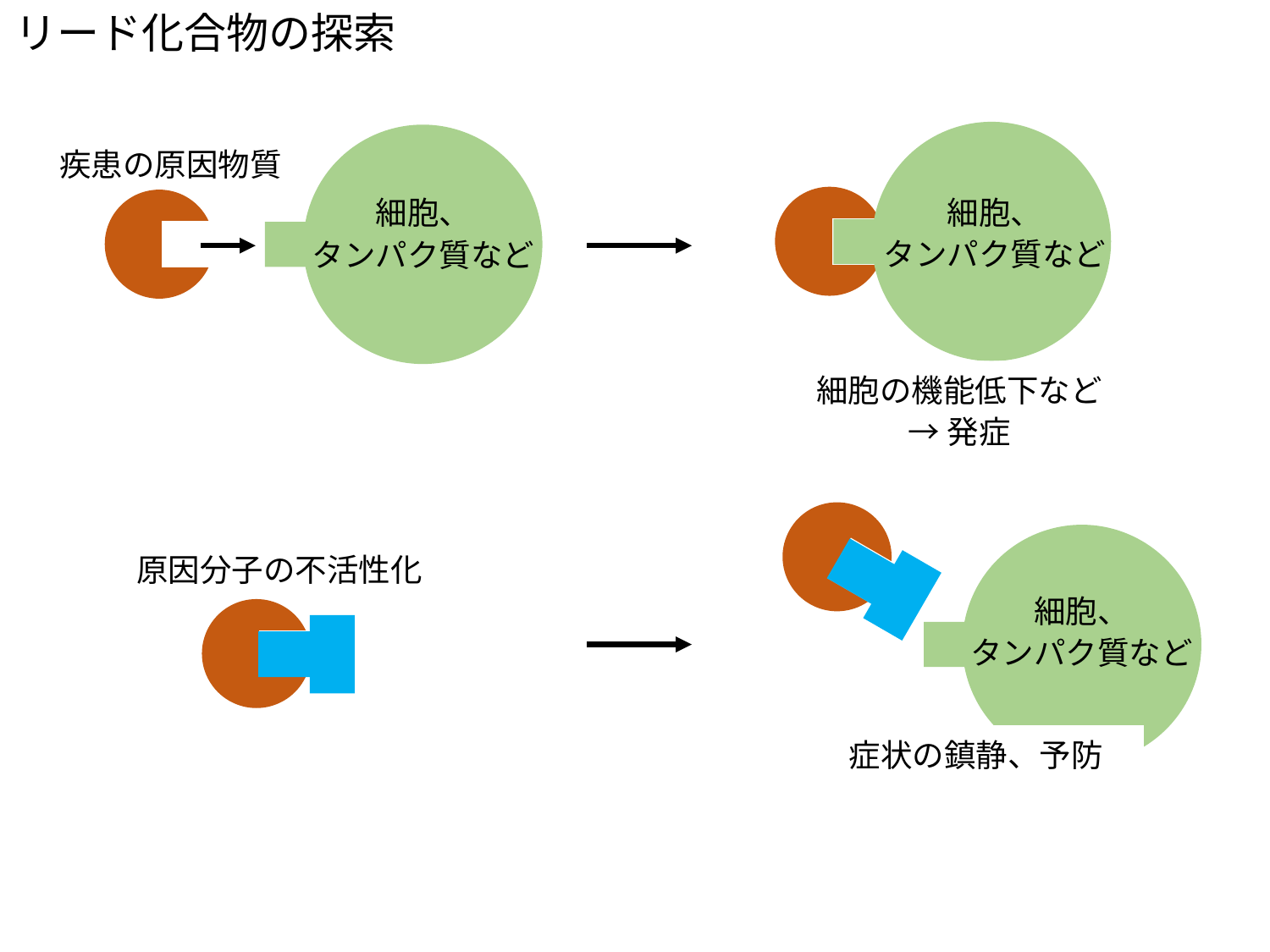

リード化合物の探索

疾患の原因物質
細胞、
タンパク質など
細胞、
タンパク質など

細胞の機能低下など
→発症

原因分子の不活性化
細胞、
タンパク質など

症状の鎮静、予防